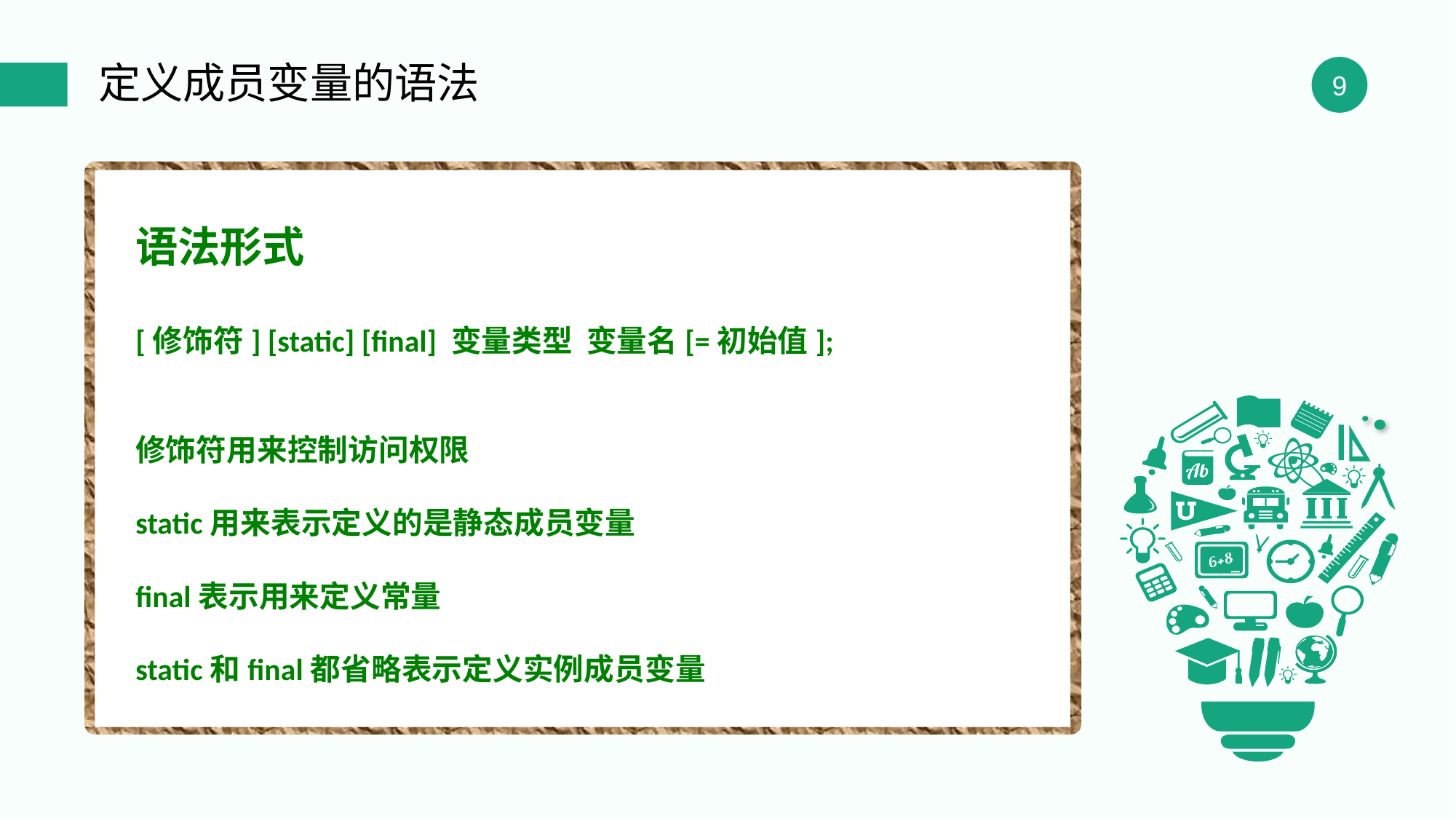

定义成员变量的语法

语法形式

[修饰符] [static] [final] 变量类型  变量名[=初始值];

修饰符用来控制访问权限

static用来表示定义的是静态成员变量

final表示用来定义常量

static和final都省略表示定义实例成员变量